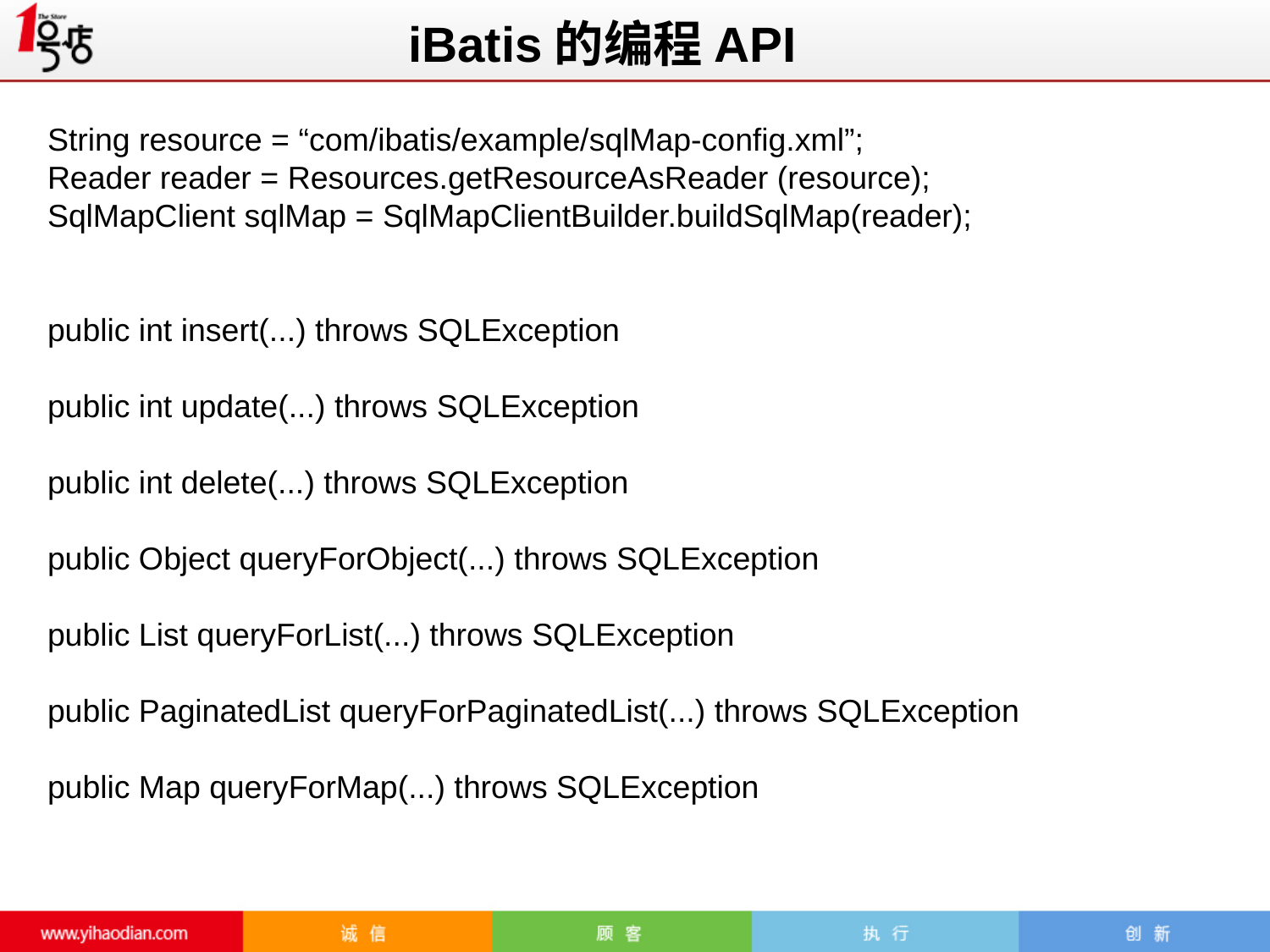

iBatis的编程API
String resource = “com/ibatis/example/sqlMap-config.xml”;
Reader reader = Resources.getResourceAsReader (resource);
SqlMapClient sqlMap = SqlMapClientBuilder.buildSqlMap(reader);

public int insert(...) throws SQLException

public int update(...) throws SQLException

public int delete(...) throws SQLException

public Object queryForObject(...) throws SQLException

public List queryForList(...) throws SQLException

public PaginatedList queryForPaginatedList(...) throws SQLException

public Map queryForMap(...) throws SQLException